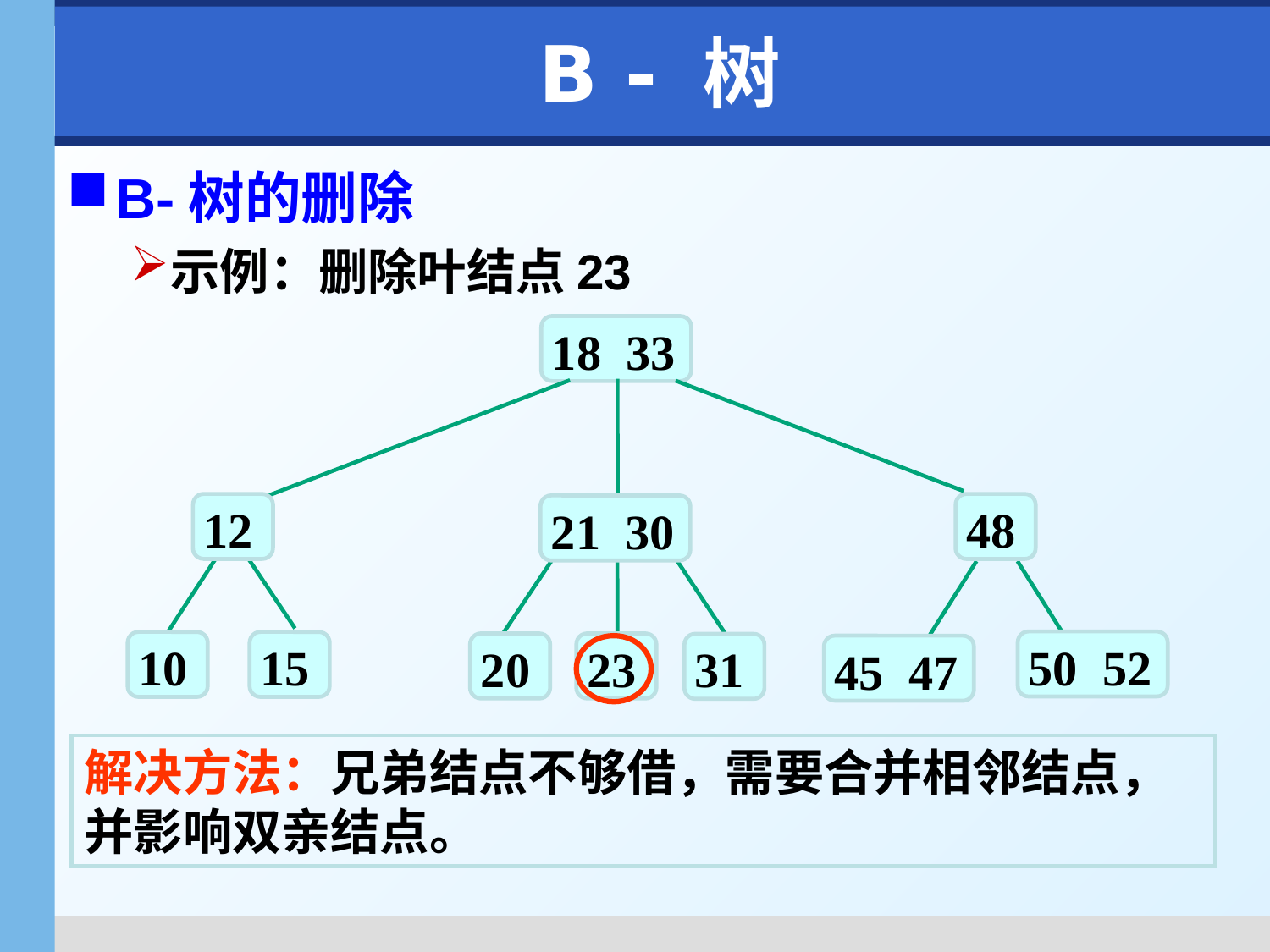

# B - 树
B-树的删除
示例：删除叶结点23

18  33

12
48
21  30

50  52
10
15
20
23
31

45  47
解决方法：兄弟结点不够借，需要合并相邻结点，并影响双亲结点。